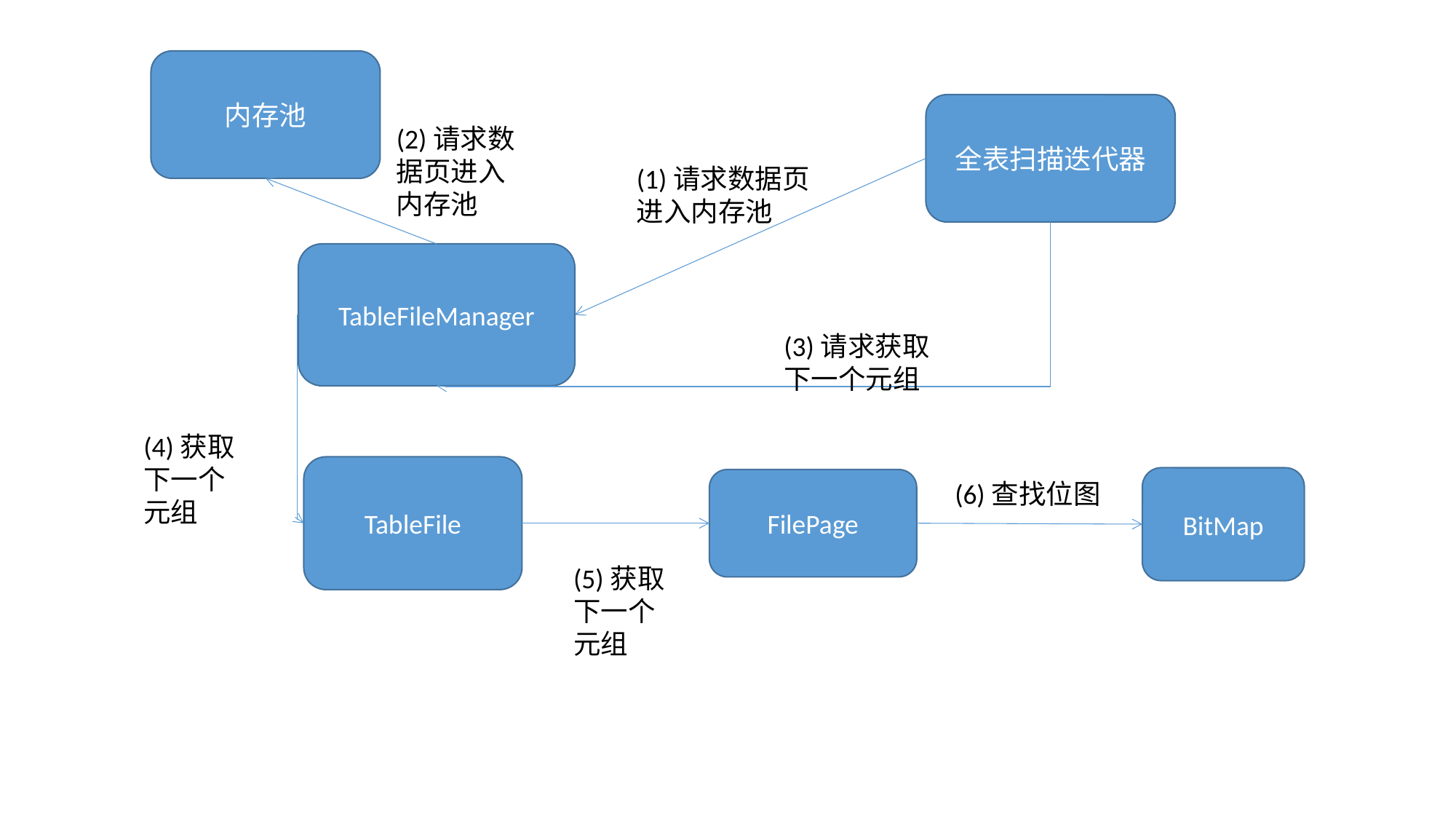

内存池
全表扫描迭代器
(2)请求数据页进入内存池
(1)请求数据页进入内存池
TableFileManager
(3)请求获取下一个元组
(4)获取下一个元组
TableFile
BitMap
FilePage
(6)查找位图
(5)获取下一个元组